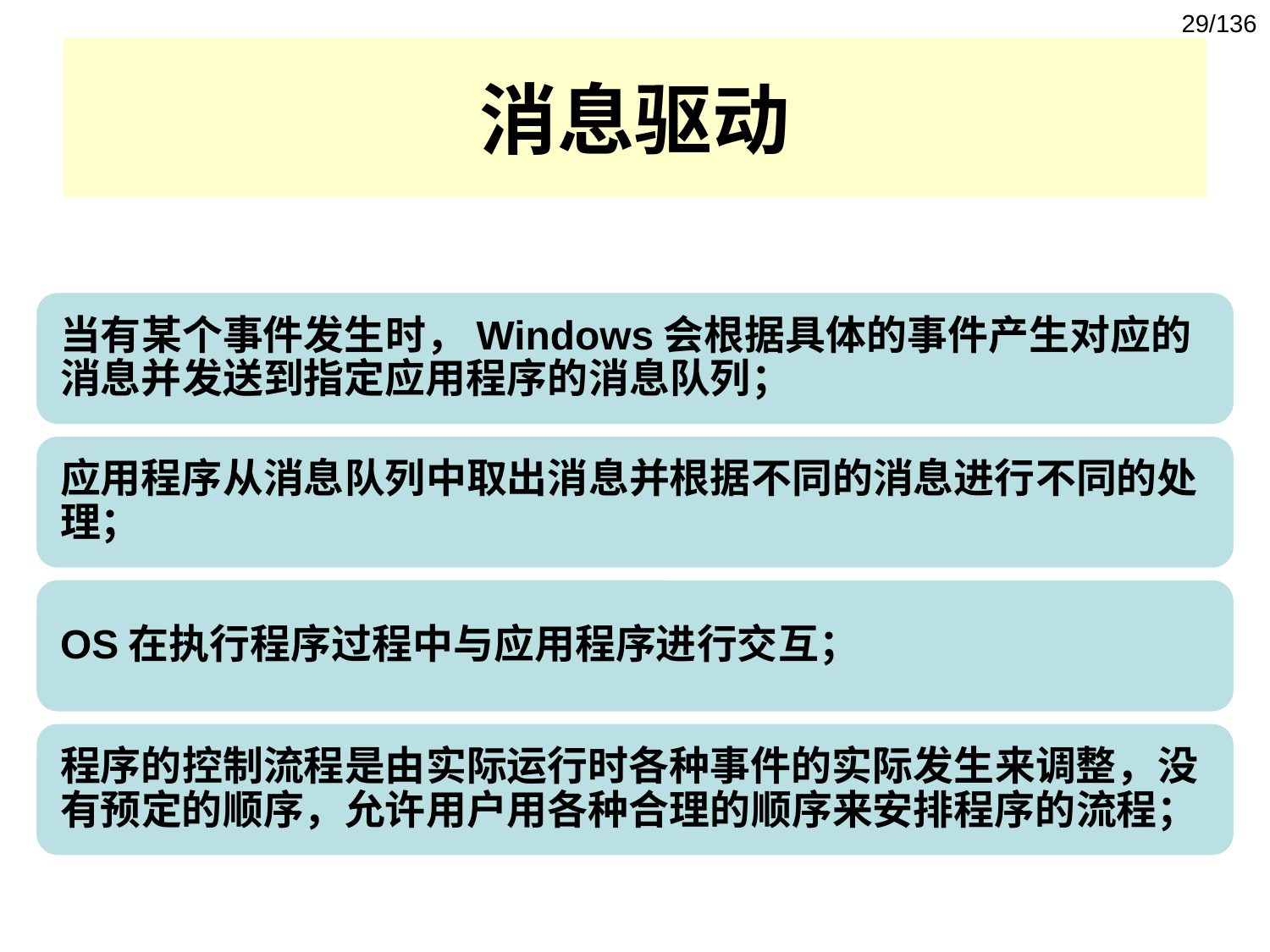

29/136
# 消息驱动
当有某个事件发生时，Windows会根据具体的事件产生对应的消息并发送到指定应用程序的消息队列；
应用程序从消息队列中取出消息并根据不同的消息进行不同的处理；
OS在执行程序过程中与应用程序进行交互；
程序的控制流程是由实际运行时各种事件的实际发生来调整，没有预定的顺序，允许用户用各种合理的顺序来安排程序的流程；